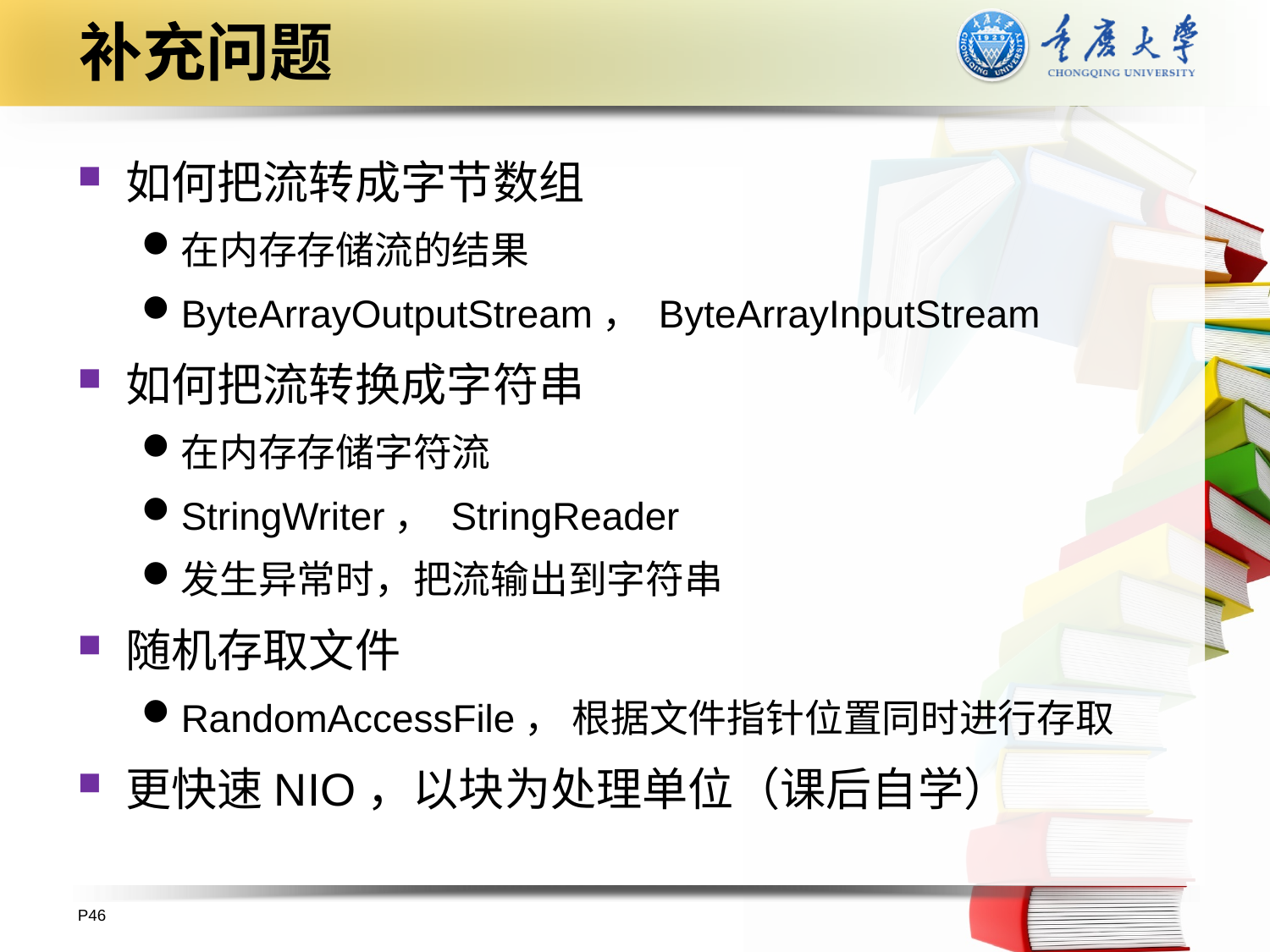

# 补充问题
如何把流转成字节数组
在内存存储流的结果
ByteArrayOutputStream， ByteArrayInputStream
如何把流转换成字符串
在内存存储字符流
StringWriter， StringReader
发生异常时，把流输出到字符串
随机存取文件
RandomAccessFile， 根据文件指针位置同时进行存取
更快速NIO，以块为处理单位（课后自学）
P46